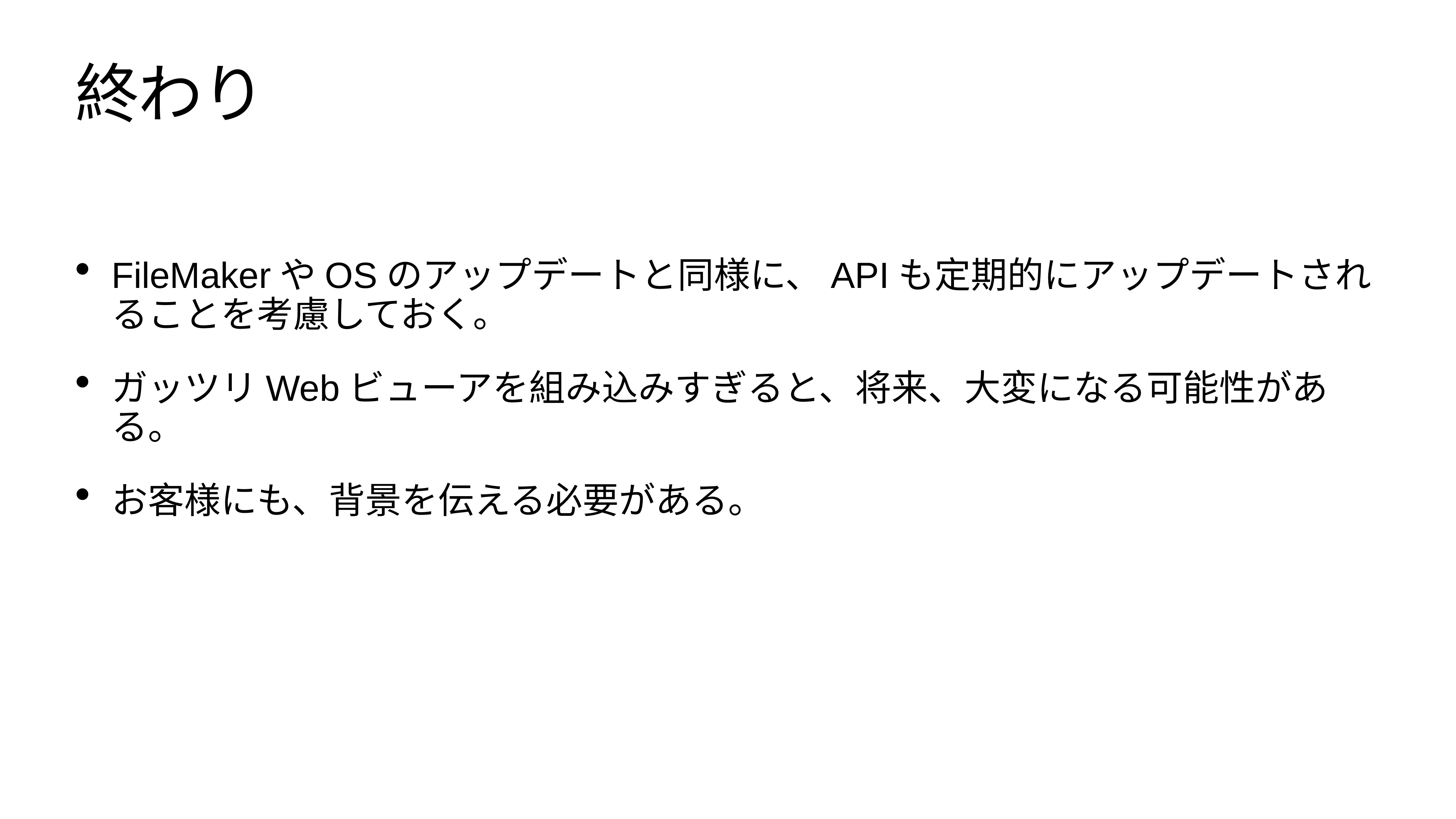

# 終わり
FileMakerやOSのアップデートと同様に、APIも定期的にアップデートされることを考慮しておく。
ガッツリWebビューアを組み込みすぎると、将来、大変になる可能性がある。
お客様にも、背景を伝える必要がある。